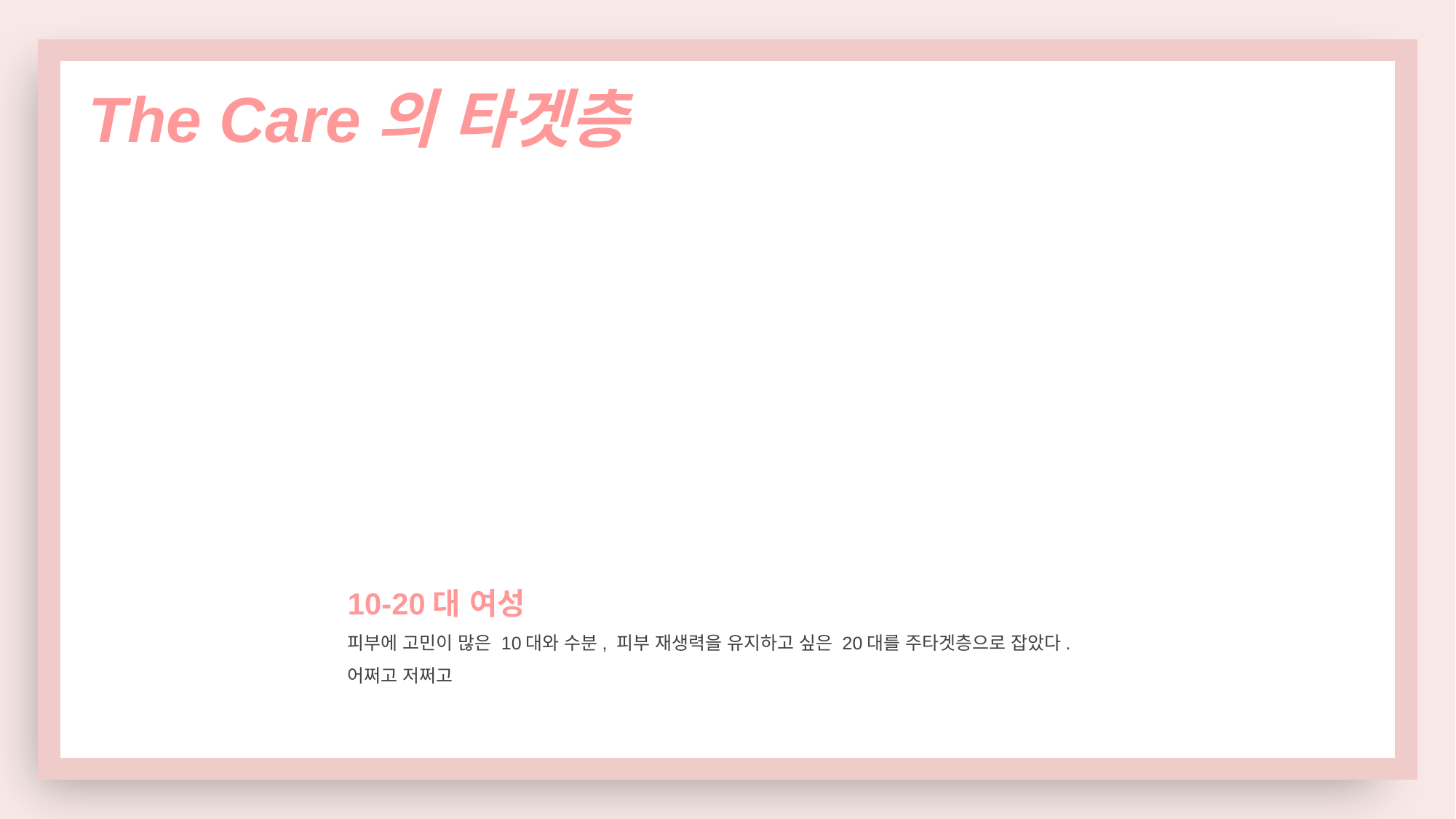

The Care의 타겟층
10-20대 여성
피부에 고민이 많은 10대와 수분, 피부 재생력을 유지하고 싶은 20대를 주타겟층으로 잡았다.
어쩌고 저쩌고